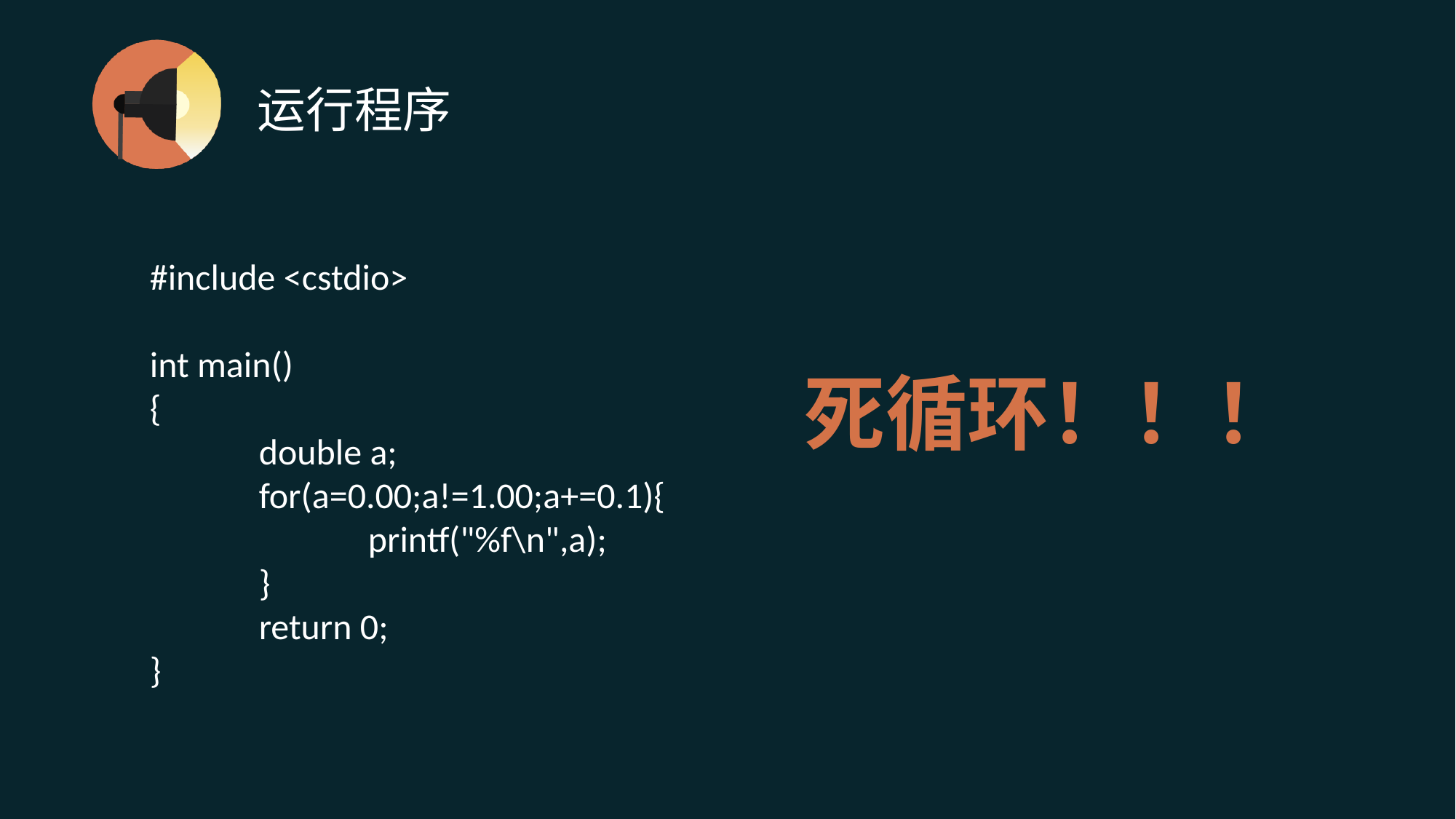

# 运行程序
#include <cstdio>

int main()
{
	double a;
	for(a=0.00;a!=1.00;a+=0.1){
		printf("%f\n",a);
	}
	return 0;
}
死循环！！！